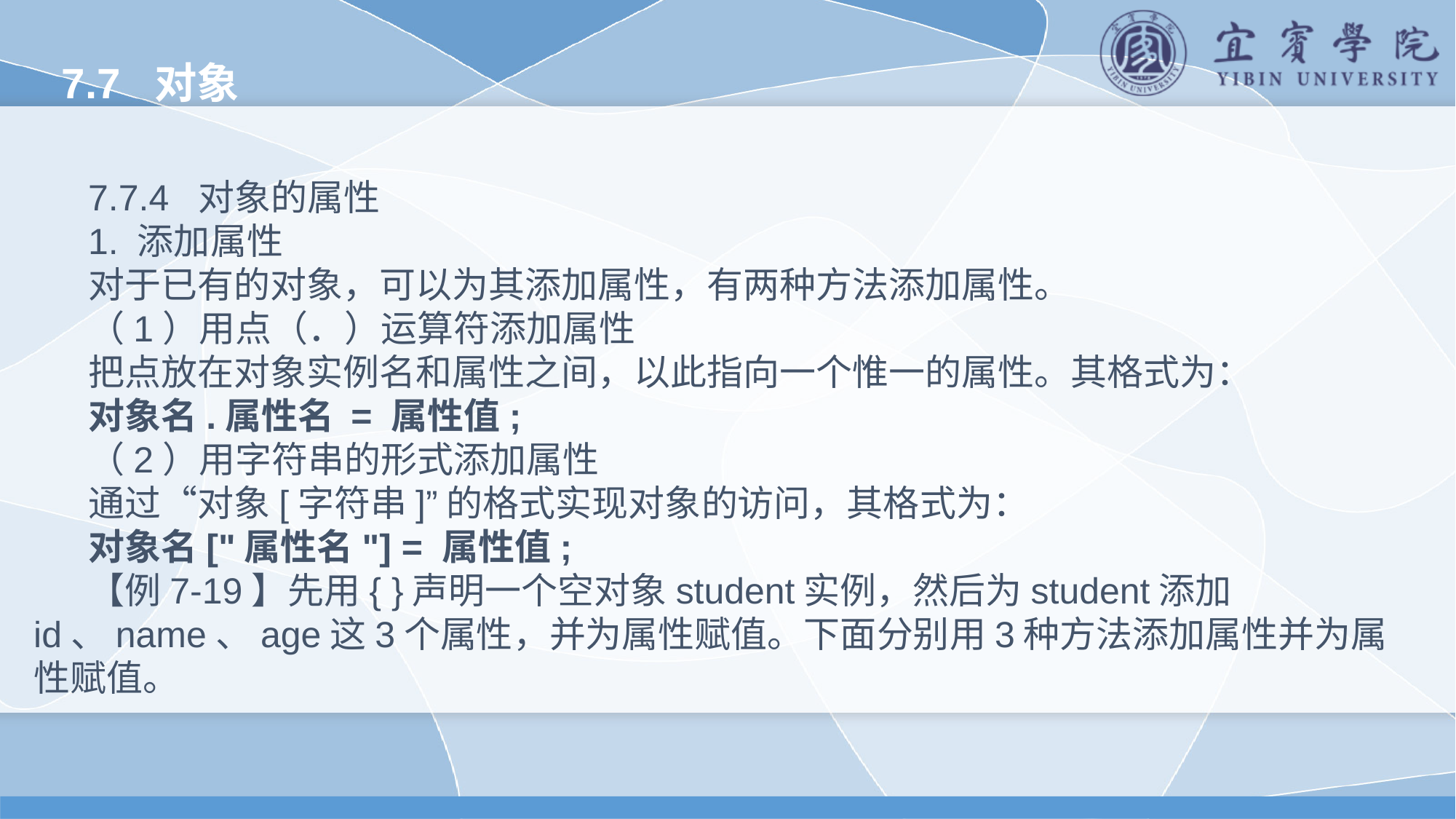

7.7  对象
7.7.4  对象的属性
1. 添加属性
对于已有的对象，可以为其添加属性，有两种方法添加属性。
（1）用点（．）运算符添加属性
把点放在对象实例名和属性之间，以此指向一个惟一的属性。其格式为：
对象名.属性名 = 属性值;
（2）用字符串的形式添加属性
通过“对象[字符串]”的格式实现对象的访问，其格式为：
对象名["属性名"] = 属性值;
【例7-19】先用{ }声明一个空对象student实例，然后为student添加id、name、age这3个属性，并为属性赋值。下面分别用3种方法添加属性并为属性赋值。